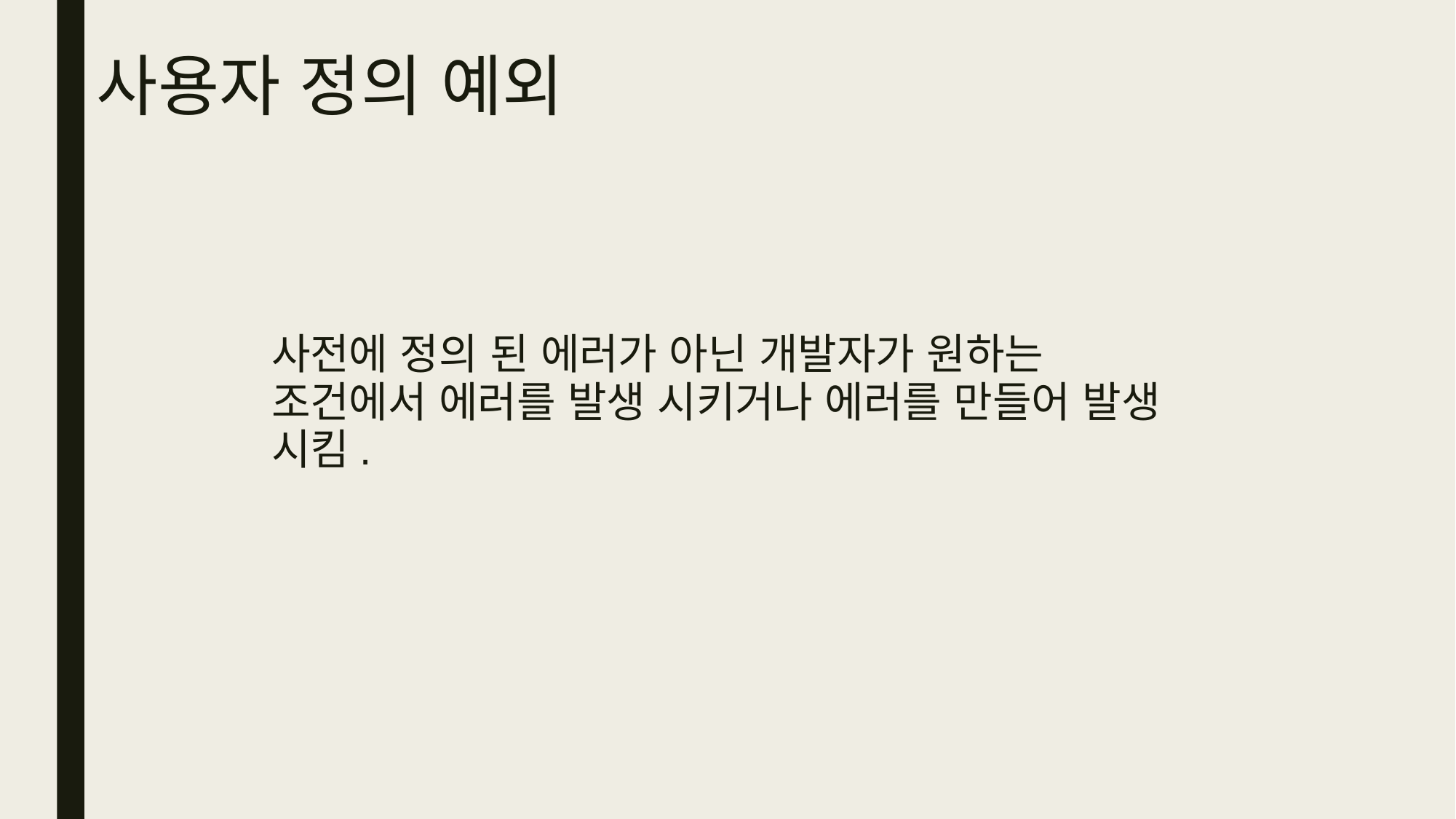

# 사용자 정의 예외
사전에 정의 된 에러가 아닌 개발자가 원하는 조건에서 에러를 발생 시키거나 에러를 만들어 발생 시킴.